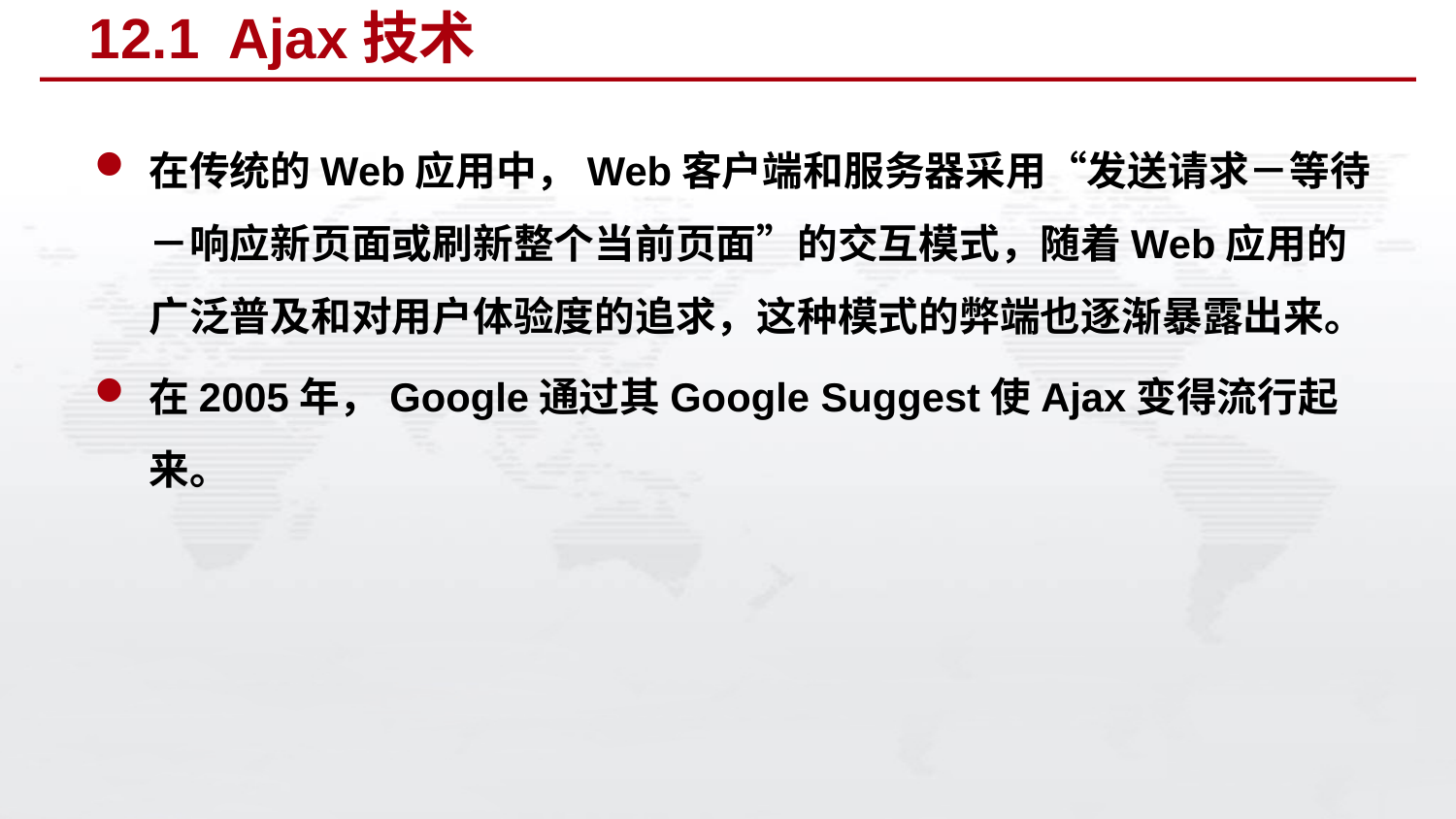

# 12.1  Ajax技术
在传统的Web应用中，Web客户端和服务器采用“发送请求－等待－响应新页面或刷新整个当前页面”的交互模式，随着Web应用的广泛普及和对用户体验度的追求，这种模式的弊端也逐渐暴露出来。
在2005年，Google通过其Google Suggest使Ajax变得流行起来。